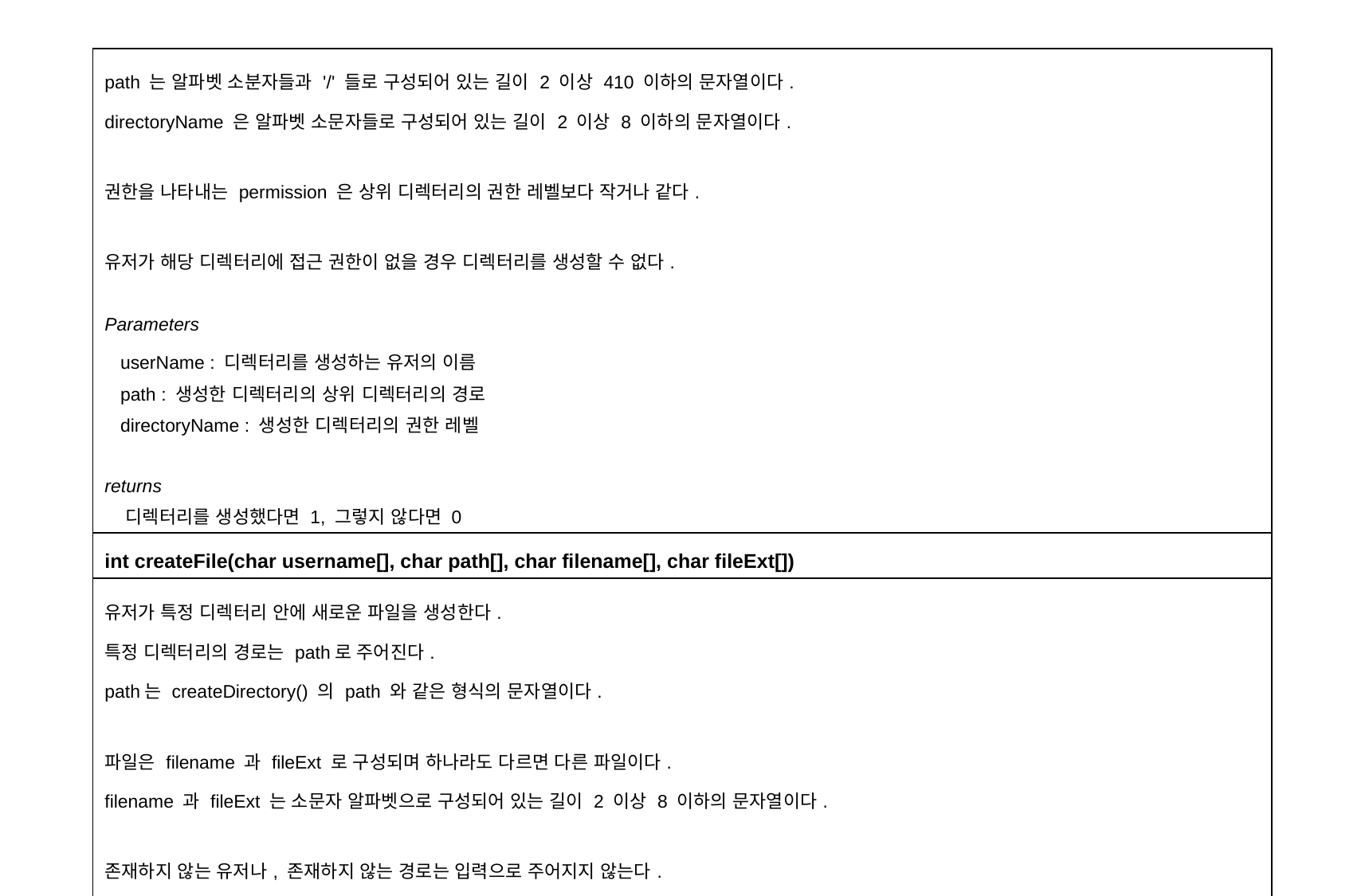

| path 는 알파벳 소분자들과 '/' 들로 구성되어 있는 길이 2 이상 410 이하의 문자열이다. directoryName 은 알파벳 소문자들로 구성되어 있는 길이 2 이상 8 이하의 문자열이다. 권한을 나타내는 permission 은 상위 디렉터리의 권한 레벨보다 작거나 같다. 유저가 해당 디렉터리에 접근 권한이 없을 경우 디렉터리를 생성할 수 없다. Parameters userName : 디렉터리를 생성하는 유저의 이름 path : 생성한 디렉터리의 상위 디렉터리의 경로 directoryName : 생성한 디렉터리의 권한 레벨 returns 디렉터리를 생성했다면 1, 그렇지 않다면 0 |
| --- |
| int createFile(char username[], char path[], char filename[], char fileExt[]) |
| 유저가 특정 디렉터리 안에 새로운 파일을 생성한다. 특정 디렉터리의 경로는 path로 주어진다. path는 createDirectory() 의 path 와 같은 형식의 문자열이다. 파일은 filename 과 fileExt 로 구성되며 하나라도 다르면 다른 파일이다. filename 과 fileExt 는 소문자 알파벳으로 구성되어 있는 길이 2 이상 8 이하의 문자열이다. 존재하지 않는 유저나, 존재하지 않는 경로는 입력으로 주어지지 않는다. 한 디렉토리 안에 같은 파일을 두 개 생성하는 입력은 주어지지 않는다. |